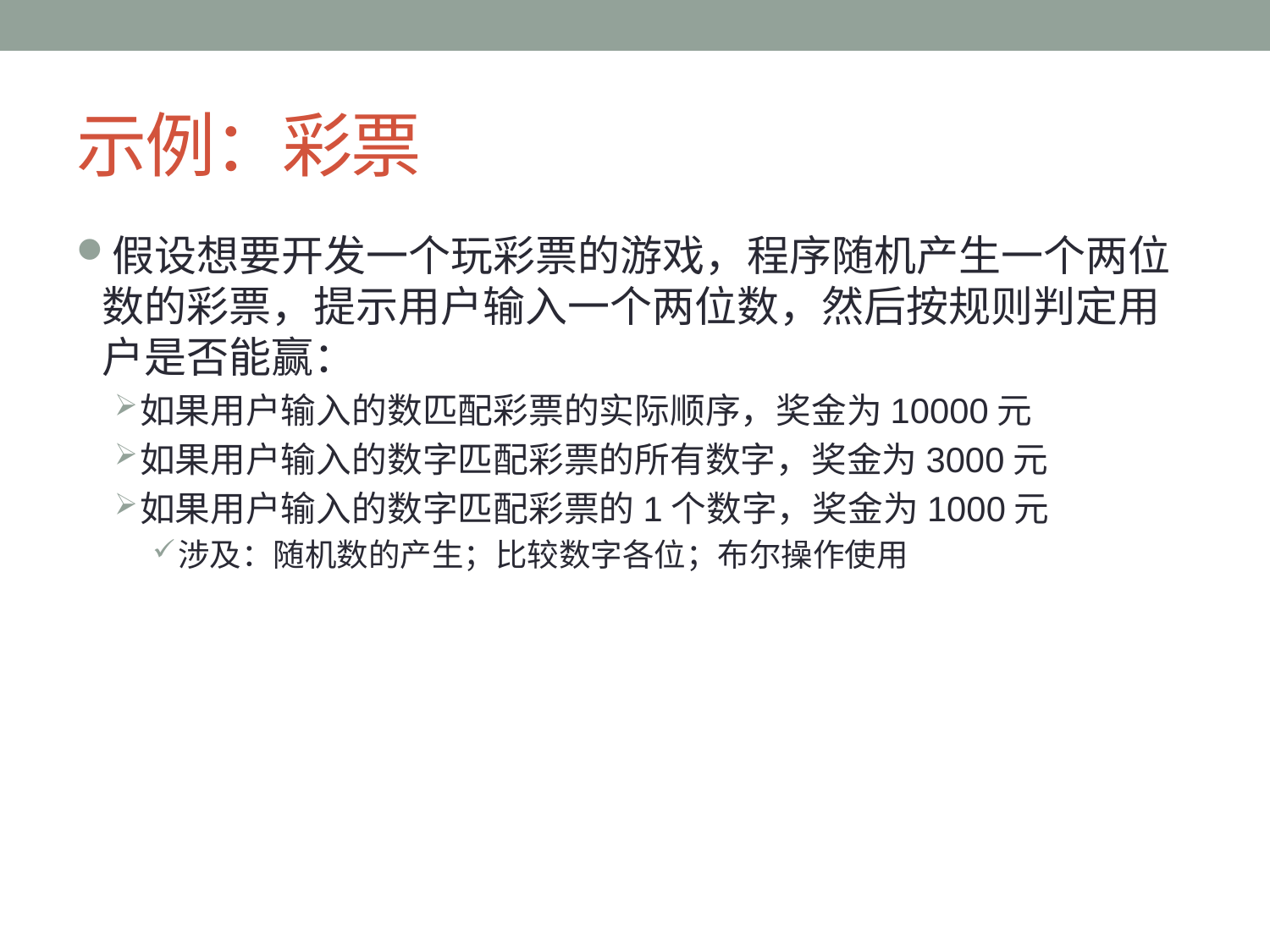

# 示例：彩票
假设想要开发一个玩彩票的游戏，程序随机产生一个两位数的彩票，提示用户输入一个两位数，然后按规则判定用户是否能赢：
如果用户输入的数匹配彩票的实际顺序，奖金为10000元
如果用户输入的数字匹配彩票的所有数字，奖金为3000元
如果用户输入的数字匹配彩票的1个数字，奖金为1000元
涉及：随机数的产生；比较数字各位；布尔操作使用